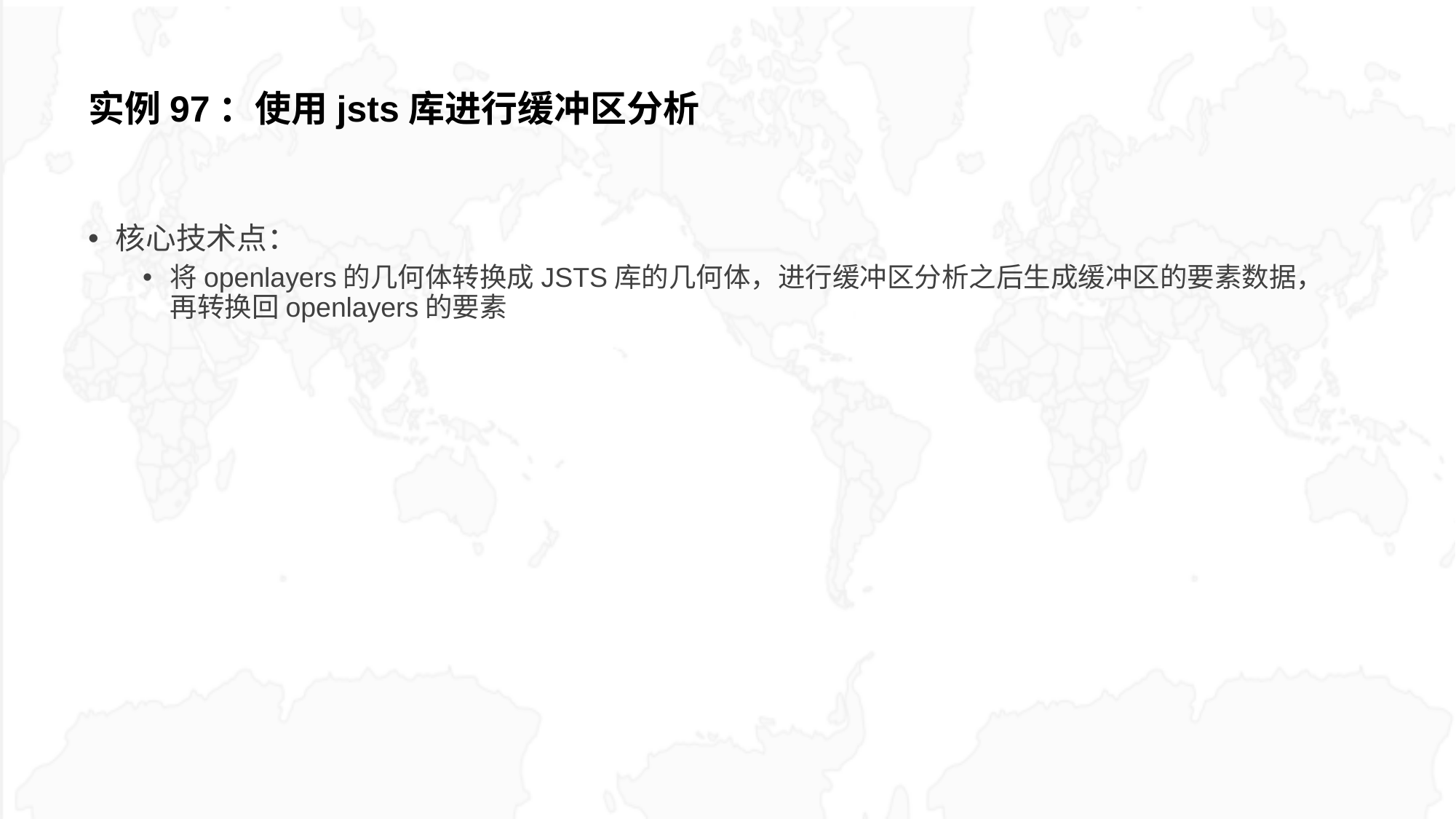

# 实例97：使用jsts库进行缓冲区分析
核心技术点：
将openlayers的几何体转换成JSTS库的几何体，进行缓冲区分析之后生成缓冲区的要素数据，再转换回openlayers的要素